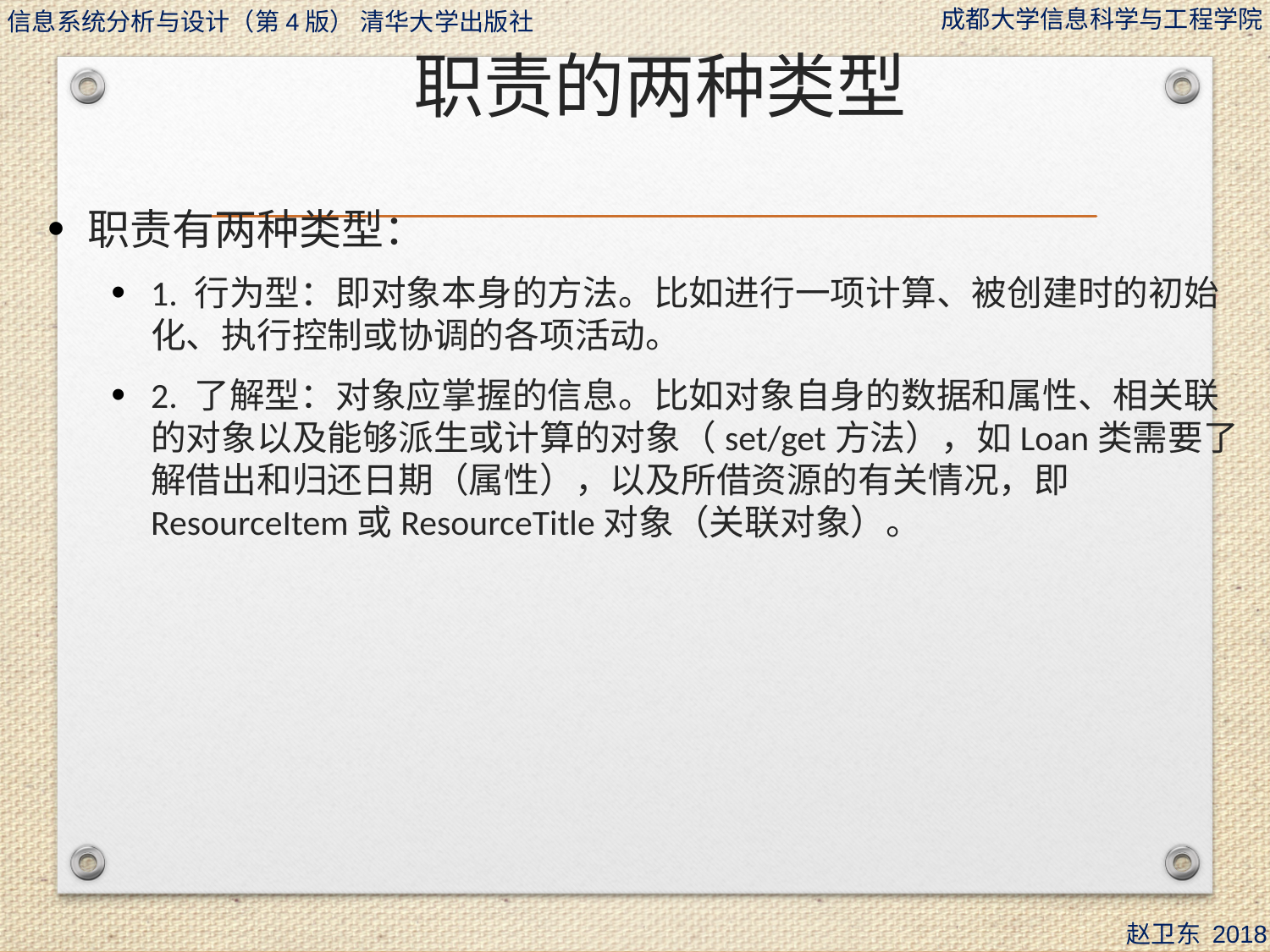

# 职责的两种类型
职责有两种类型：
1. 行为型：即对象本身的方法。比如进行一项计算、被创建时的初始化、执行控制或协调的各项活动。
2. 了解型：对象应掌握的信息。比如对象自身的数据和属性、相关联的对象以及能够派生或计算的对象（set/get方法），如Loan类需要了解借出和归还日期（属性），以及所借资源的有关情况，即ResourceItem或ResourceTitle对象（关联对象）。